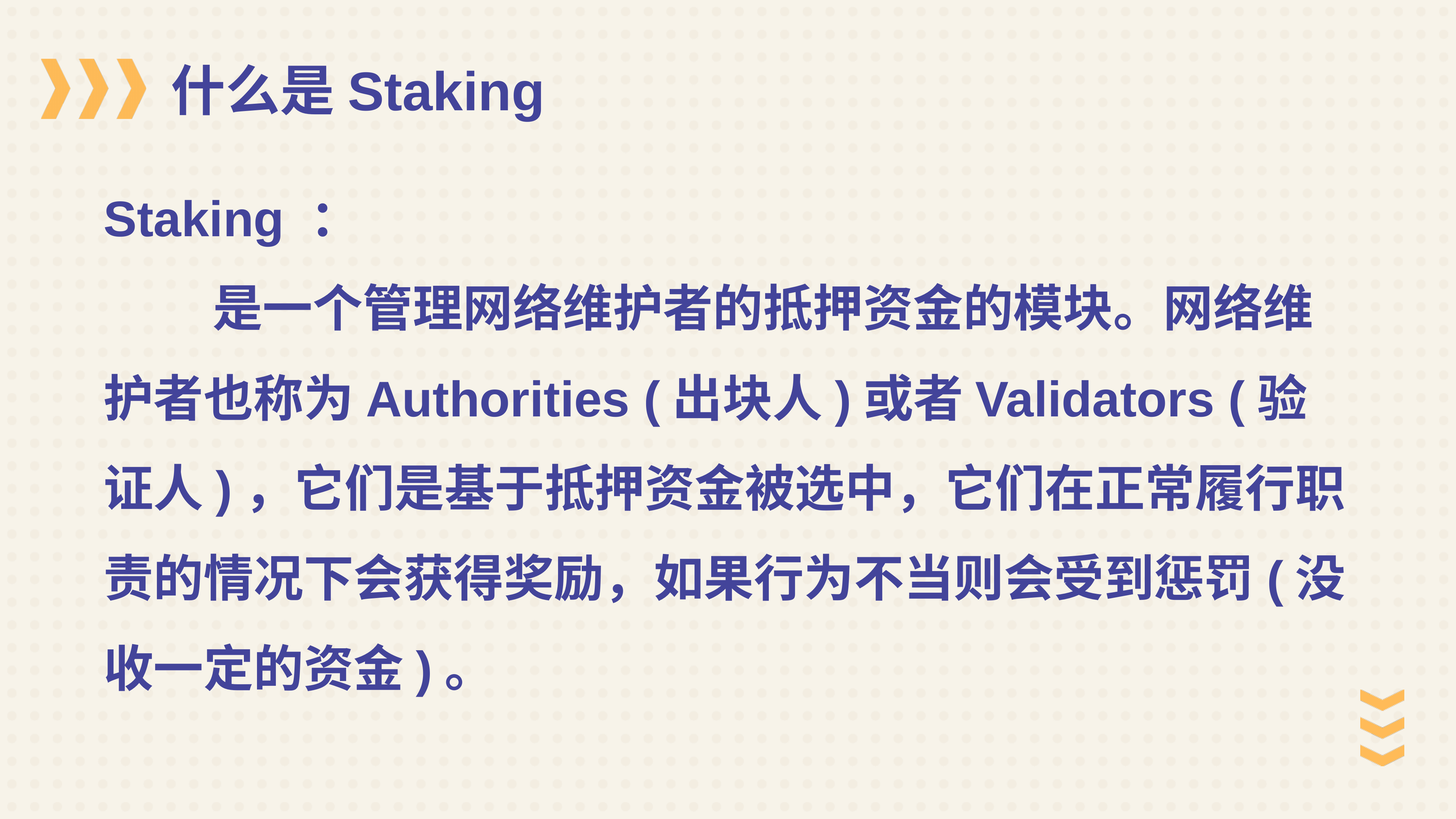

什么是Staking
Staking ：
		是一个管理网络维护者的抵押资金的模块。网络维护者也称为Authorities (出块人)或者Validators (验证人)，它们是基于抵押资金被选中，它们在正常履行职责的情况下会获得奖励，如果行为不当则会受到惩罚(没收一定的资金)。